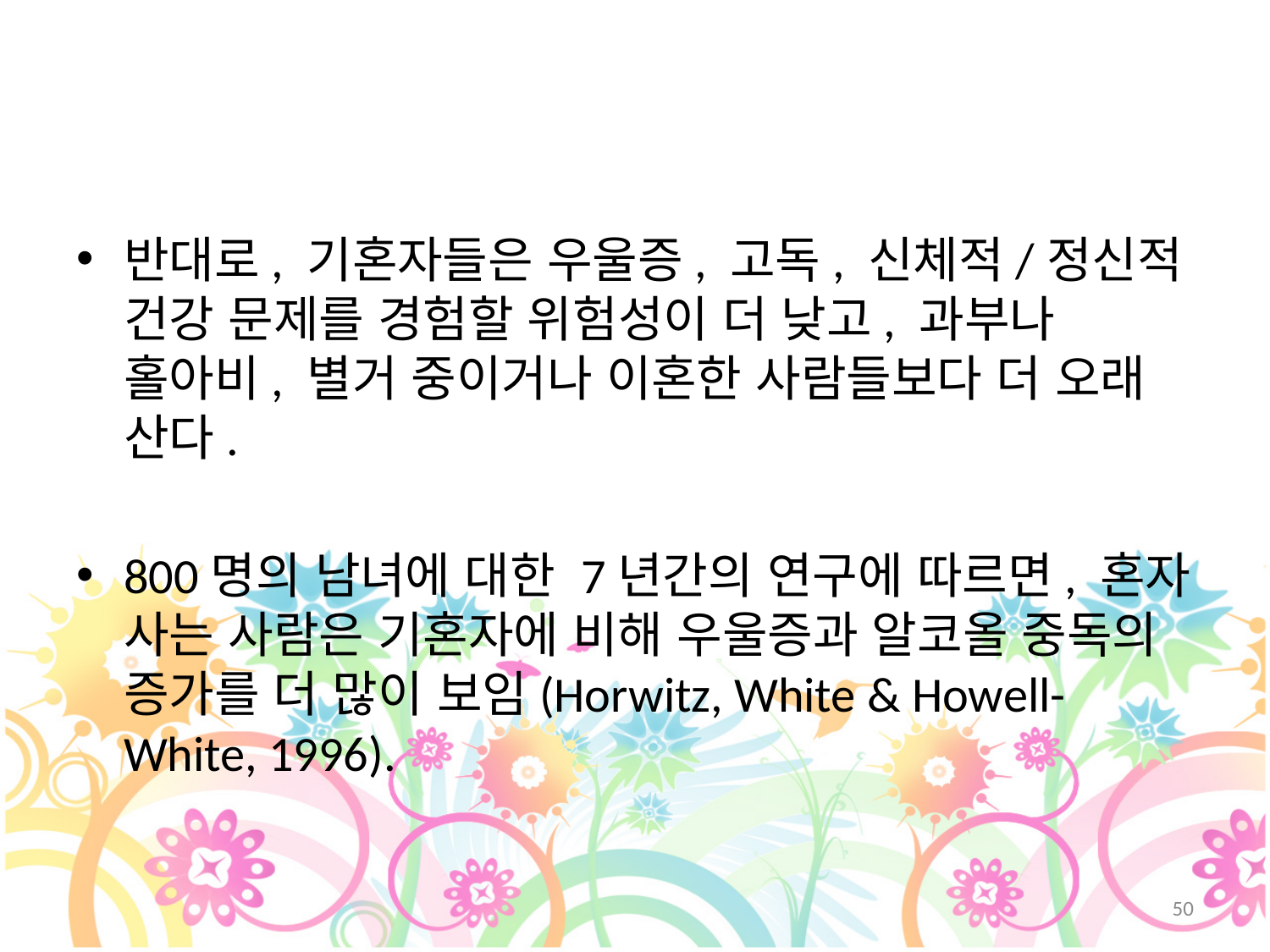

#
반대로, 기혼자들은 우울증, 고독, 신체적/정신적 건강 문제를 경험할 위험성이 더 낮고, 과부나 홀아비, 별거 중이거나 이혼한 사람들보다 더 오래 산다.

800명의 남녀에 대한 7년간의 연구에 따르면, 혼자 사는 사람은 기혼자에 비해 우울증과 알코올 중독의 증가를 더 많이 보임(Horwitz, White & Howell-White, 1996).
50